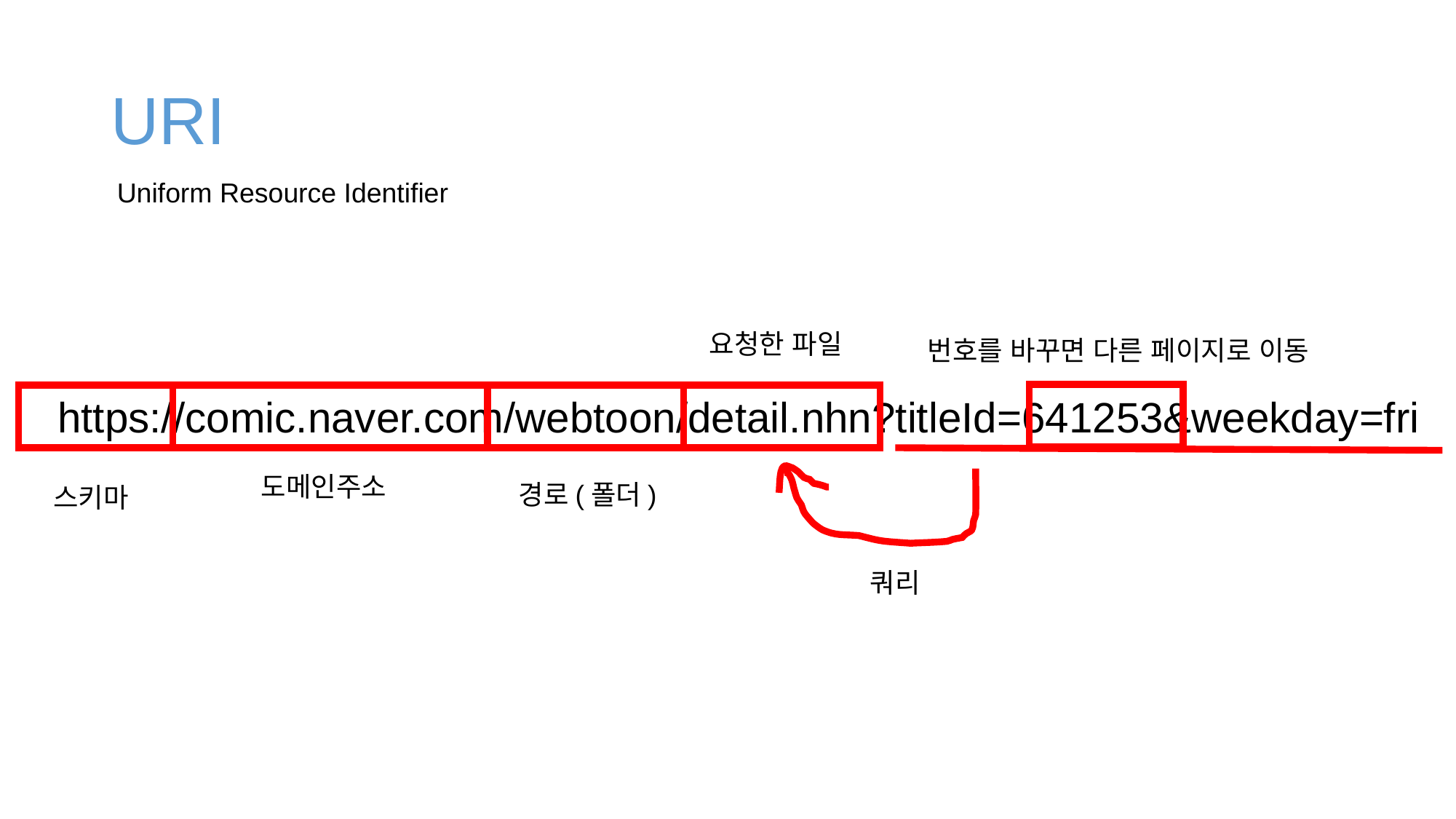

# URI
Uniform Resource Identifier
요청한 파일
번호를 바꾸면 다른 페이지로 이동

https://comic.naver.com/webtoon/detail.nhn?titleId=641253&weekday=fri

도메인주소

경로(폴더)
스키마
쿼리